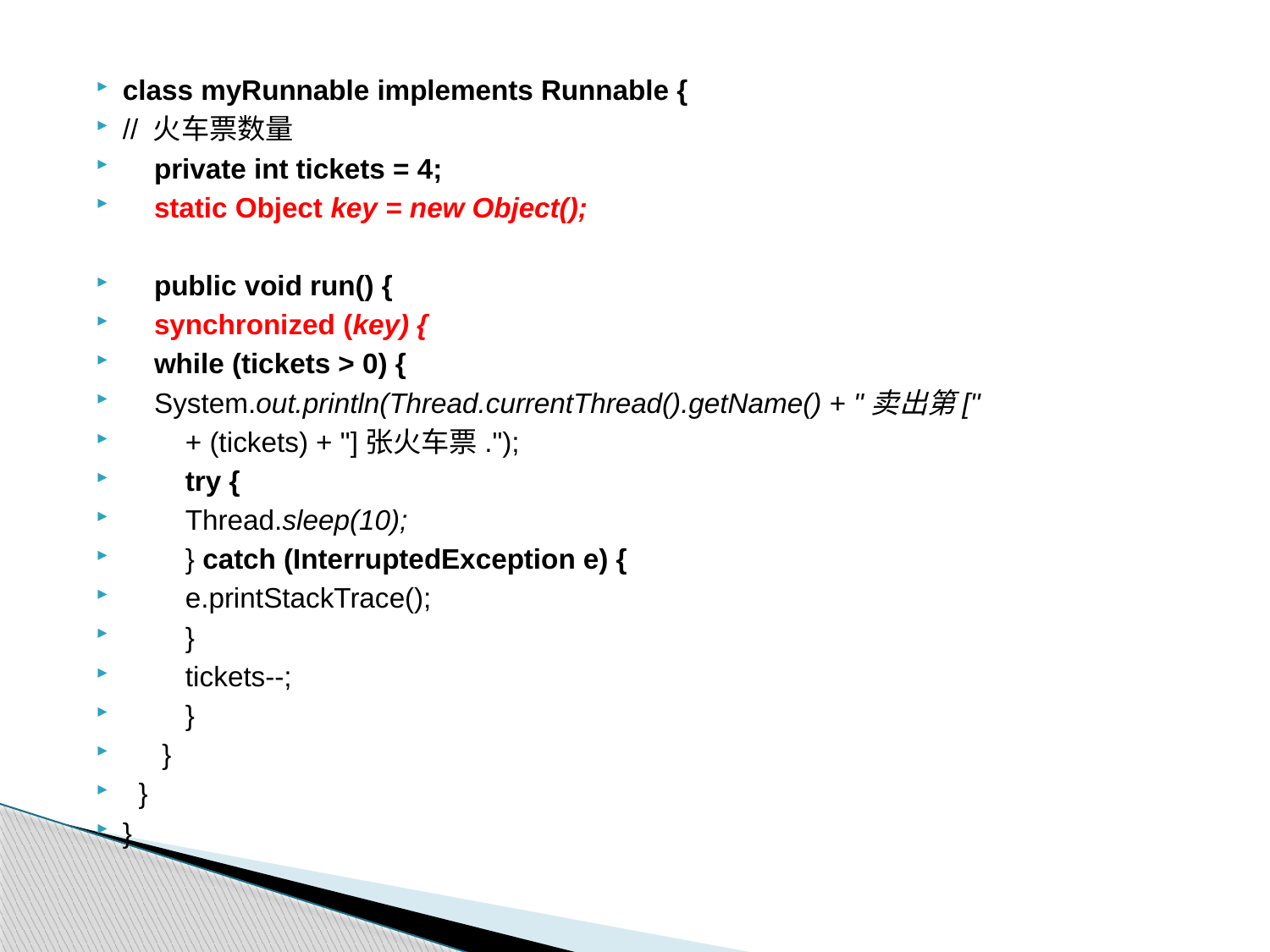

class myRunnable implements Runnable {
// 火车票数量
    private int tickets = 4;
    static Object key = new Object();

    public void run() {
    synchronized (key) {
    while (tickets > 0) {
    System.out.println(Thread.currentThread().getName() + "卖出第["
        + (tickets) + "]张火车票.");
        try {
        Thread.sleep(10);
        } catch (InterruptedException e) {
        e.printStackTrace();
        }
        tickets--;
        }
     }
  }
}